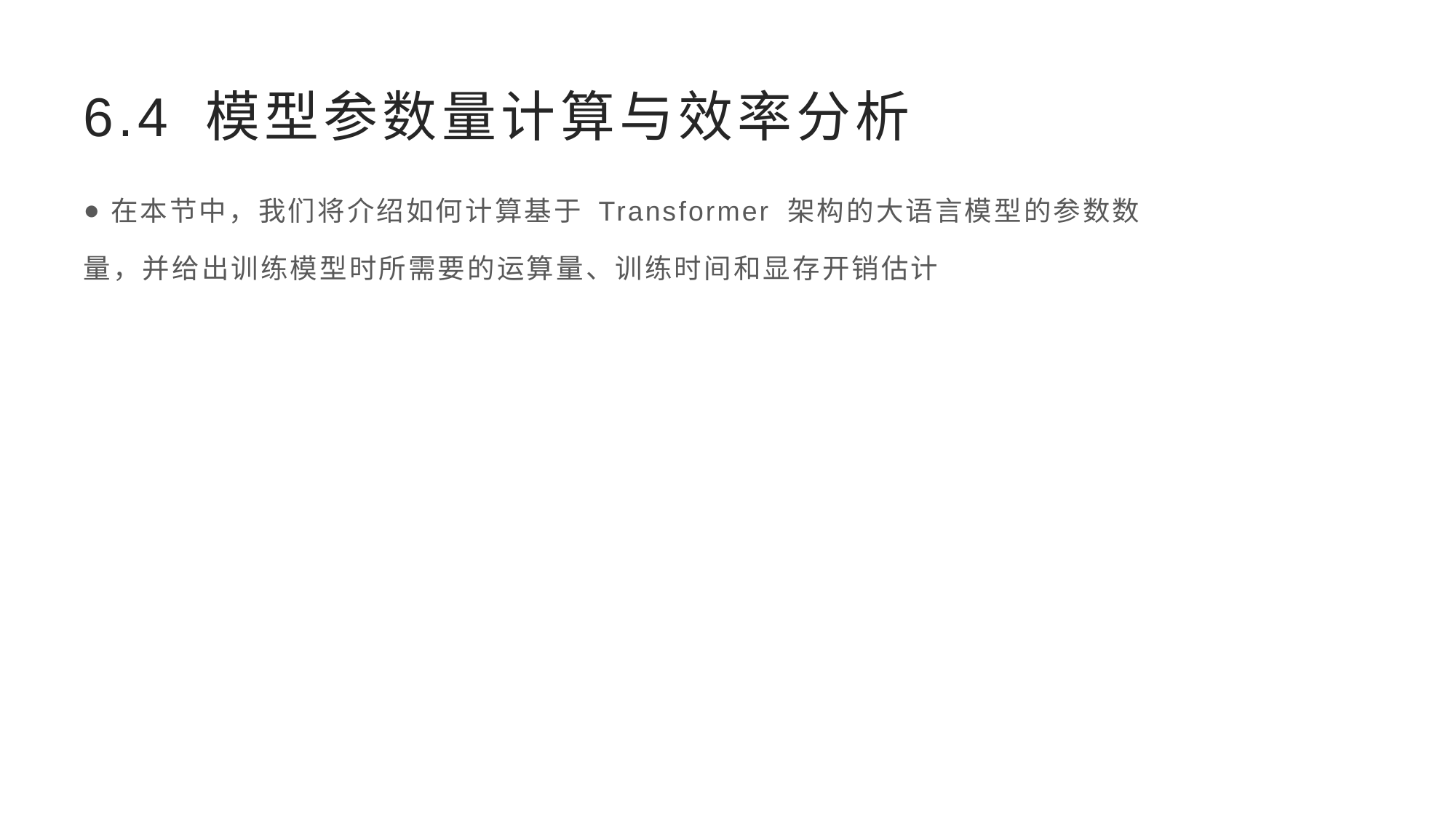

# 6.4 模型参数量计算与效率分析
在本节中，我们将介绍如何计算基于 Transformer 架构的大语言模型的参数数
量，并给出训练模型时所需要的运算量、训练时间和显存开销估计